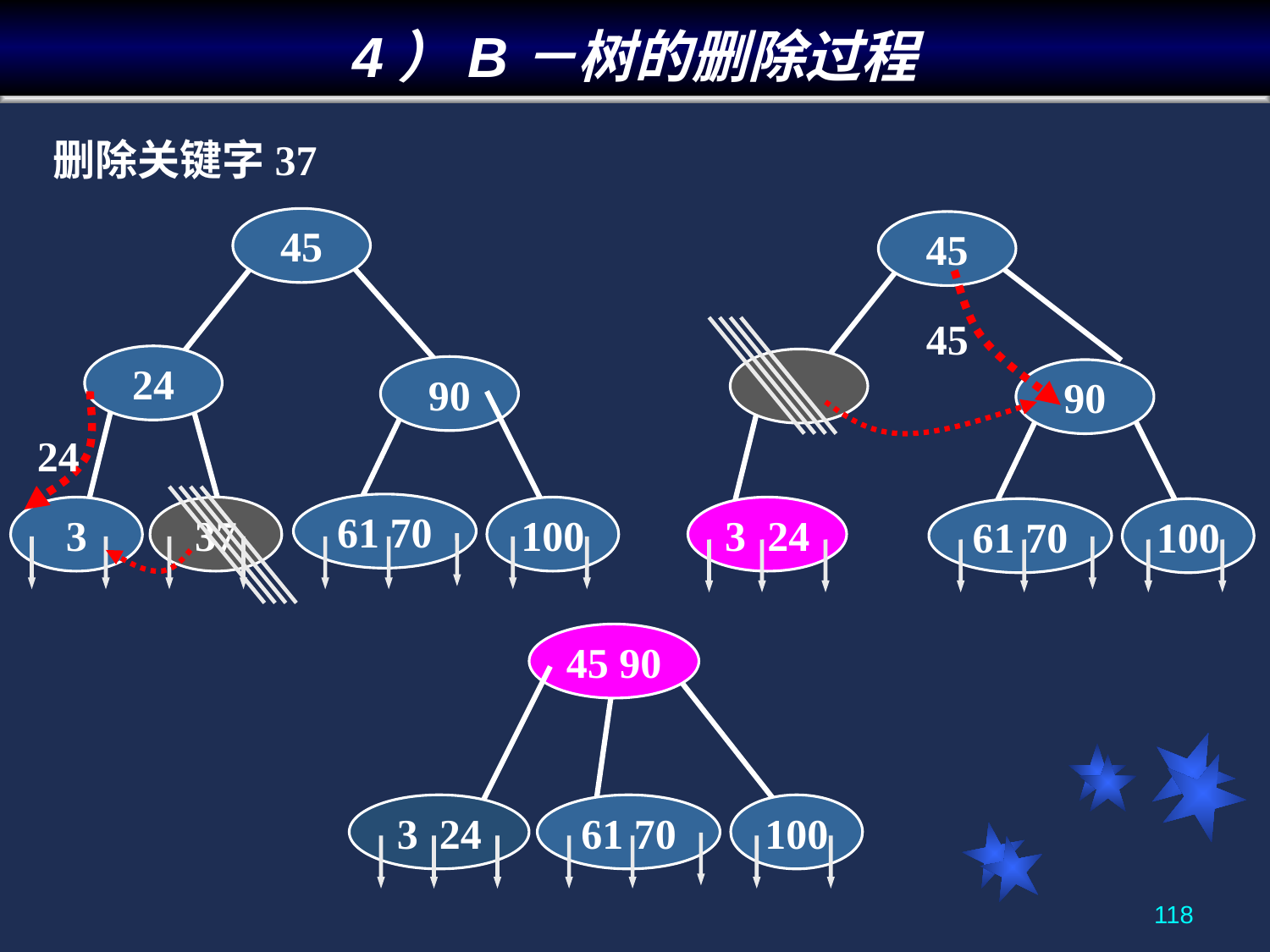

# 4）B－树的删除过程
删除关键字37
45
45

90

3  24
61 70
100

45

24
90

24

61 70
3
37
100

45 90

3  24
61 70
100

118